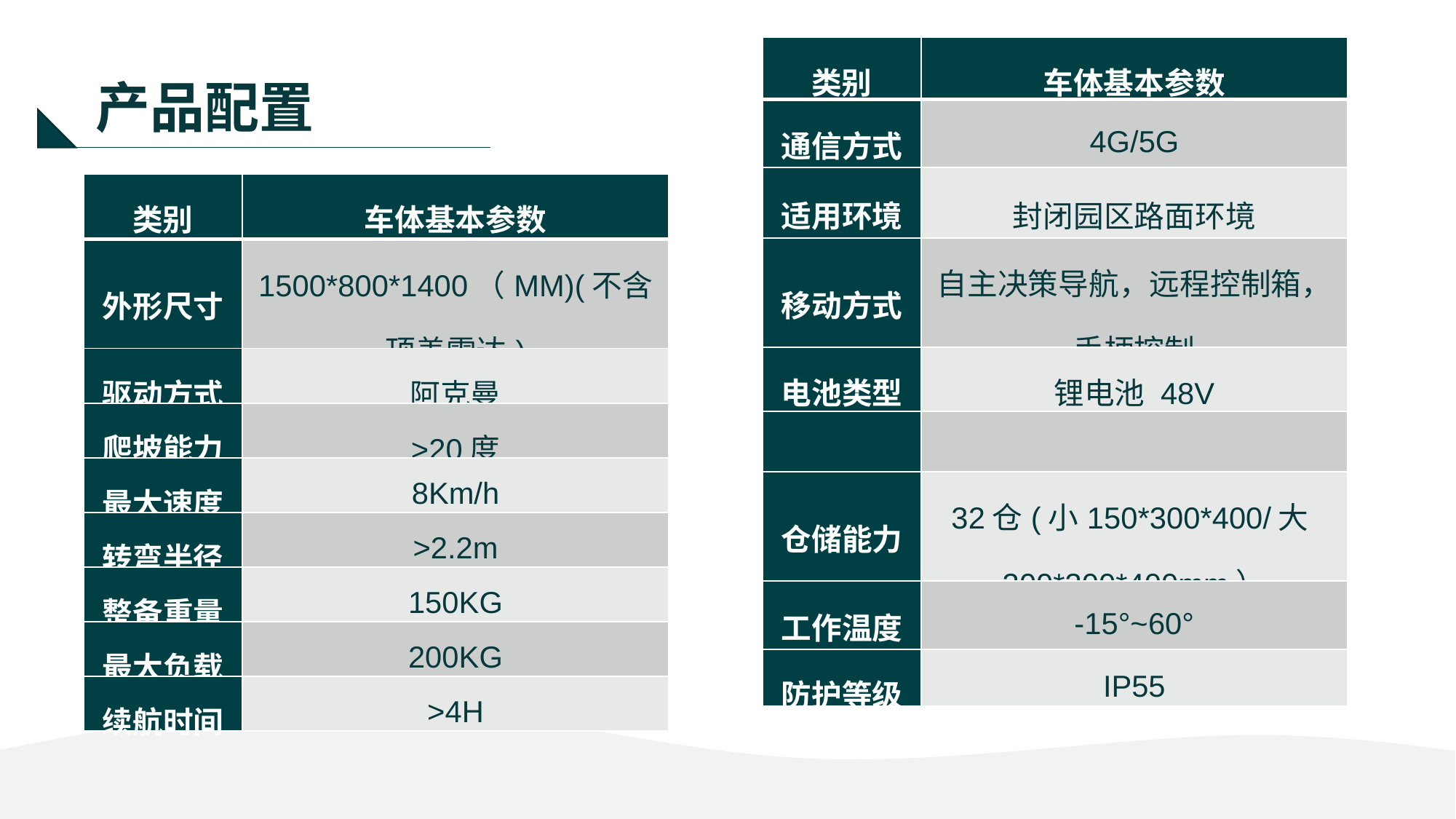

| 类别 | 车体基本参数 |
| --- | --- |
| 通信方式 | 4G/5G |
| 适用环境 | 封闭园区路面环境 |
| 移动方式 | 自主决策导航，远程控制箱，手柄控制 |
| 电池类型 | 锂电池 48V |
|  |  |
| 仓储能力 | 32仓(小150\*300\*400/大300\*300\*400mm） |
| 工作温度 | -15°~60° |
| 防护等级 | IP55 |
产品配置

| 类别 | 车体基本参数 |
| --- | --- |
| 外形尺寸 | 1500\*800\*1400（MM)(不含顶盖雷达) |
| 驱动方式 | 阿克曼 |
| 爬坡能力 | >20度 |
| 最大速度 | 8Km/h |
| 转弯半径 | >2.2m |
| 整备重量 | 150KG |
| 最大负载 | 200KG |
| 续航时间 | >4H |